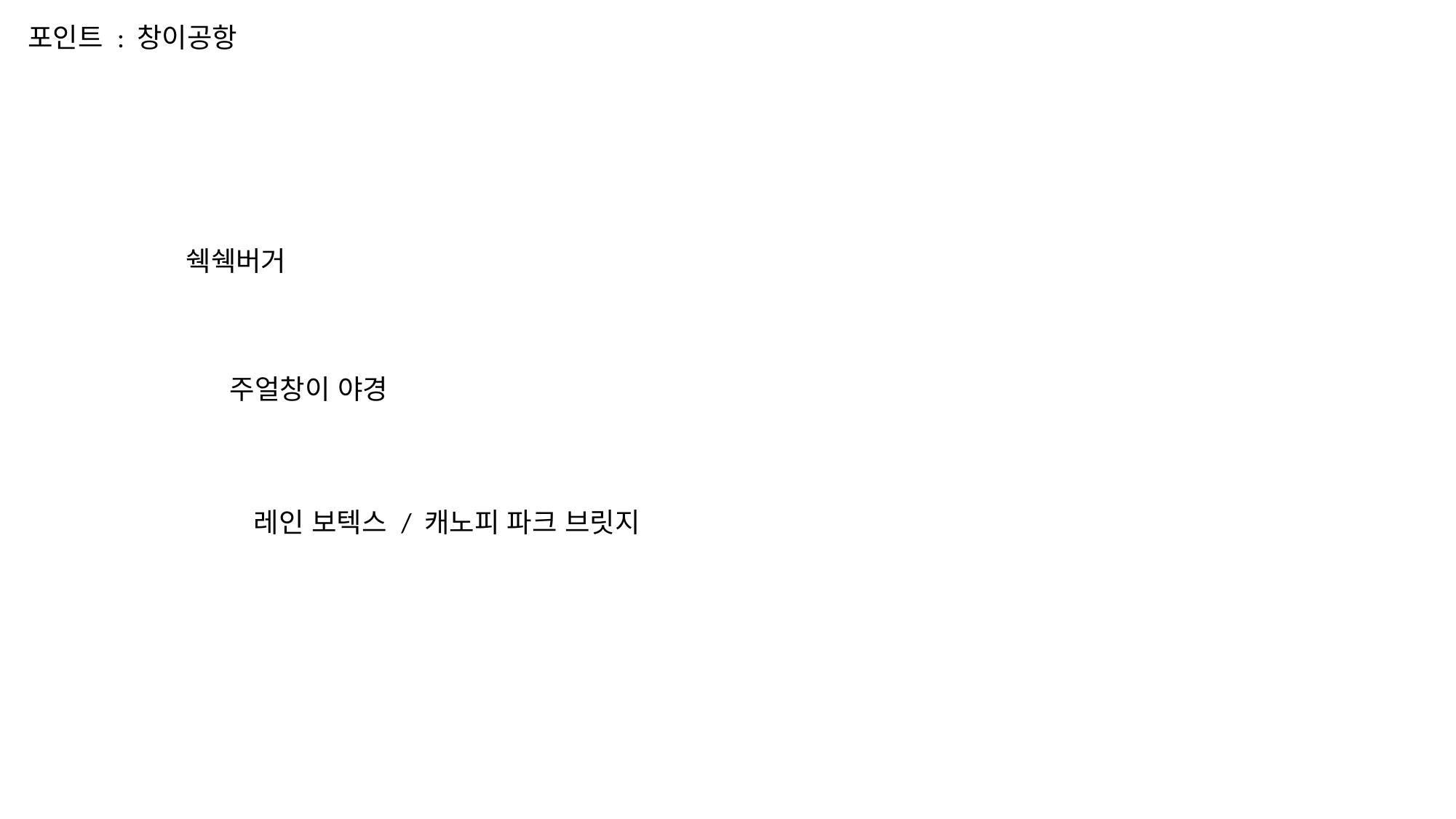

포인트 : 창이공항
쉑쉑버거
주얼창이 야경
레인 보텍스 / 캐노피 파크 브릿지